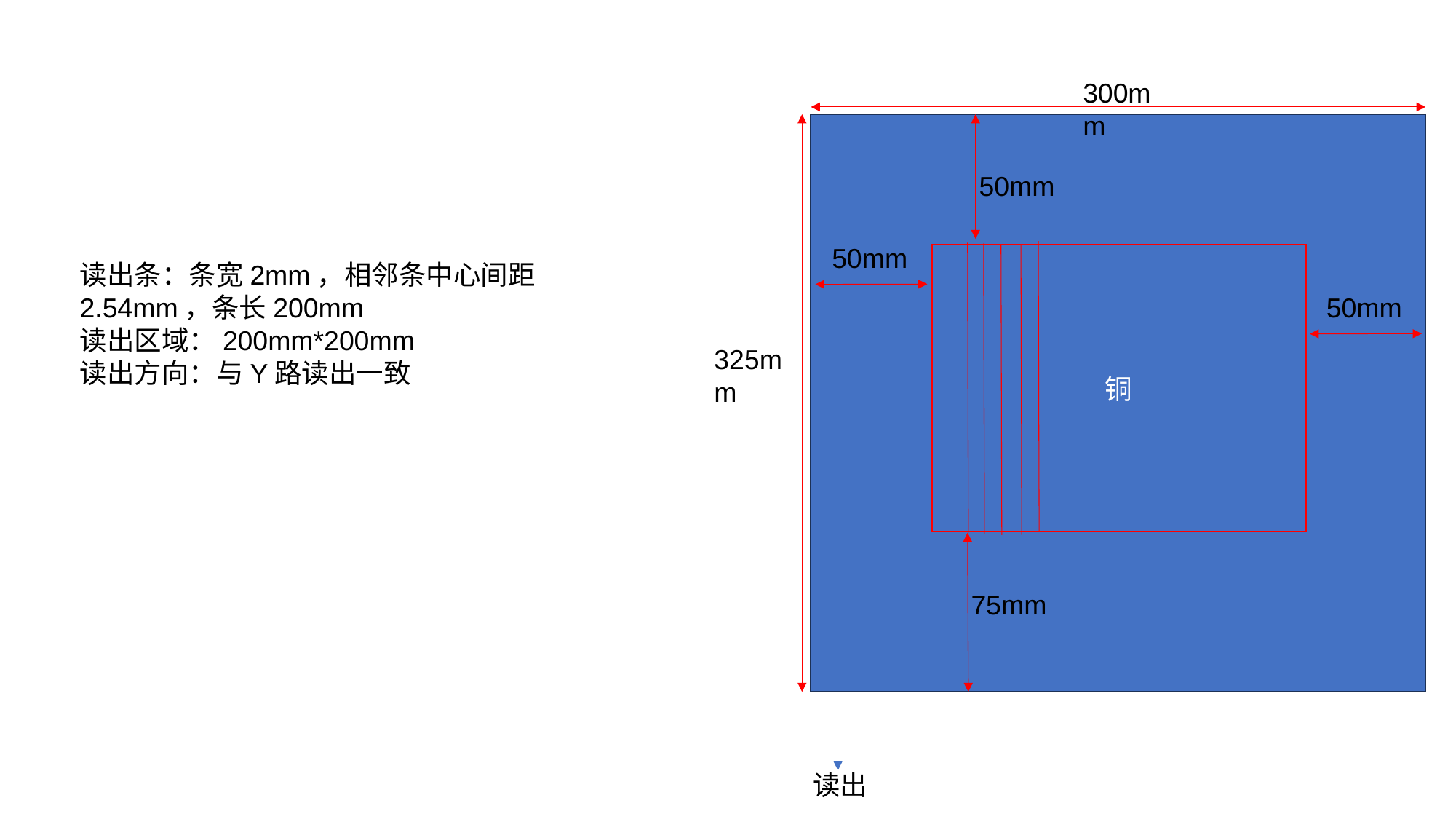

300mm

50mm
50mm
铜
读出条：条宽2mm，相邻条中心间距2.54mm，条长200mm
读出区域：200mm*200mm
读出方向：与Y路读出一致
50mm
325mm
75mm
读出